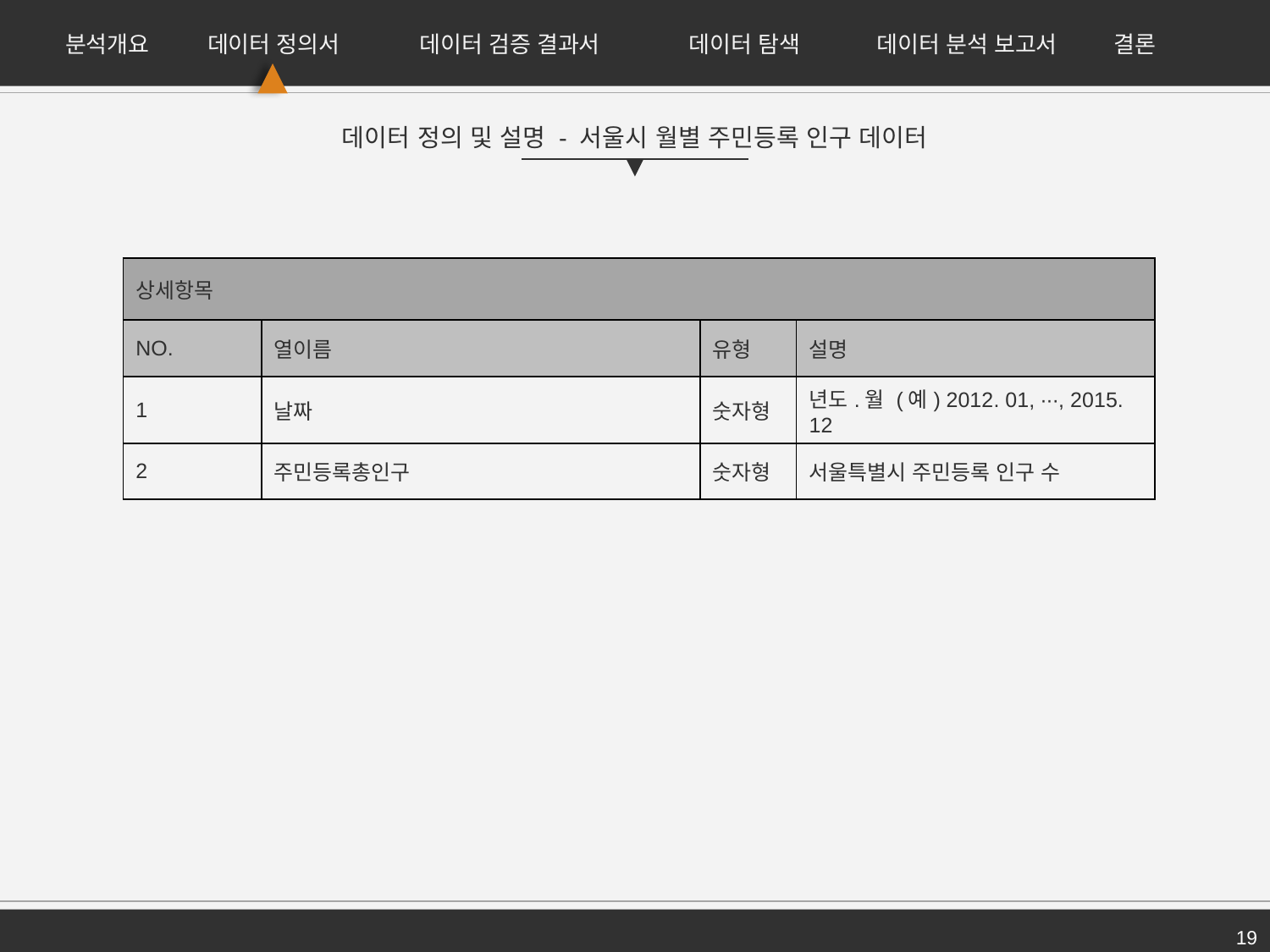

분석개요
데이터 정의서
데이터 검증 결과서
데이터 탐색
데이터 분석 보고서
결론

데이터 정의 및 설명 - 서울시 월별 주민등록 인구 데이터

| 상세항목 |  |  |  |
| --- | --- | --- | --- |
| NO. | 열이름 | 유형 | 설명 |
| 1 | 날짜 | 숫자형 | 년도.월 (예) 2012. 01, ∙∙∙, 2015. 12 |
| 2 | 주민등록총인구 | 숫자형 | 서울특별시 주민등록 인구 수 |

19